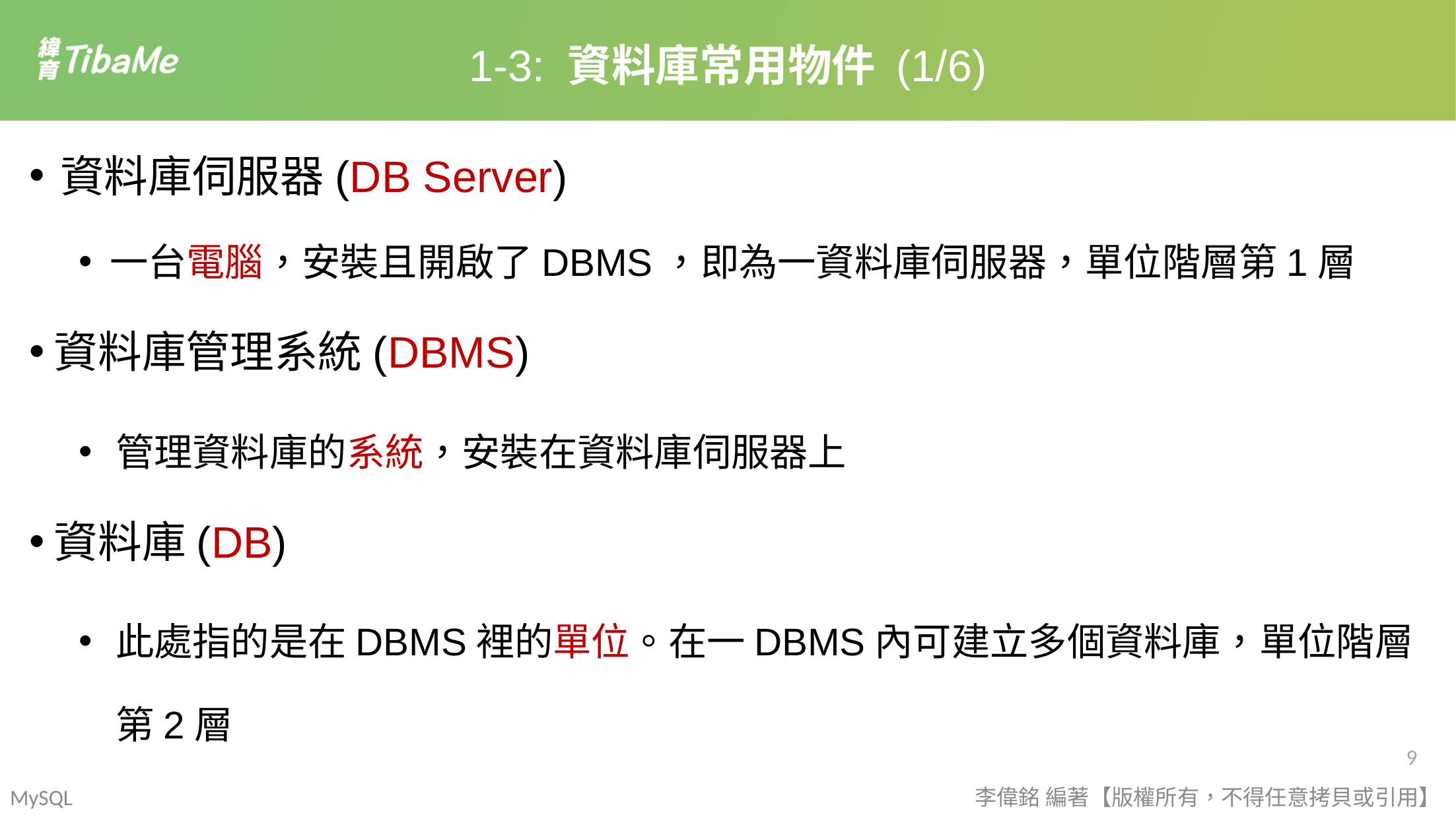

1-3: 資料庫常用物件 (1/6)
資料庫伺服器(DB Server)
一台電腦，安裝且開啟了DBMS，即為一資料庫伺服器，單位階層第1層
資料庫管理系統(DBMS)
管理資料庫的系統，安裝在資料庫伺服器上
資料庫(DB)
此處指的是在DBMS裡的單位。在一DBMS內可建立多個資料庫，單位階層第2層
MySQL
李偉銘 編著【版權所有，不得任意拷貝或引用】